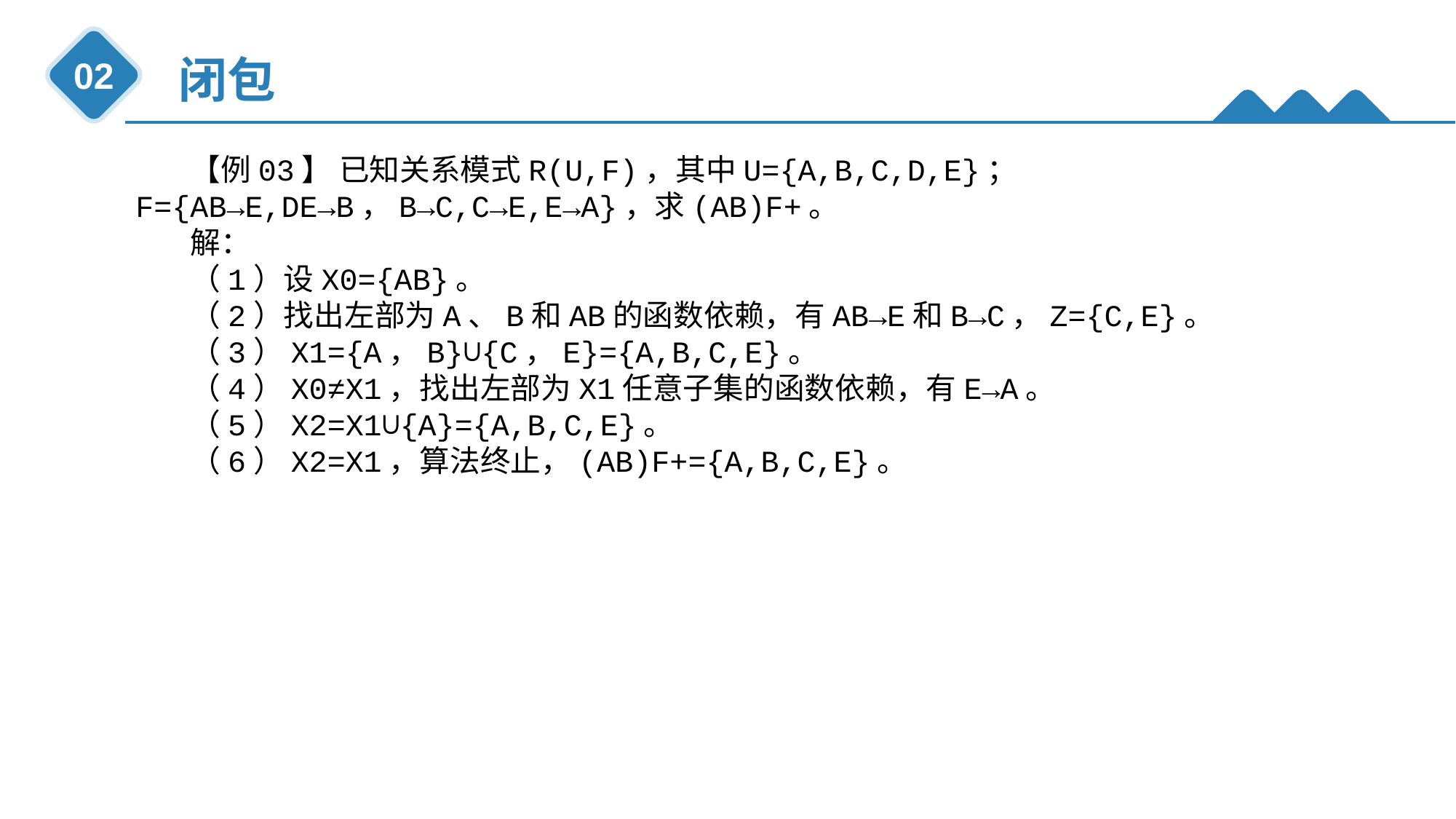

闭包
02

【例03】 已知关系模式R(U,F)，其中U={A,B,C,D,E}；F={AB→E,DE→B，B→C,C→E,E→A}，求(AB)F+。
解：
（1）设X0={AB}。
（2）找出左部为A、B和AB的函数依赖，有AB→E和B→C，Z={C,E}。
（3）X1={A，B}∪{C，E}={A,B,C,E}。
（4）X0≠X1，找出左部为X1任意子集的函数依赖，有E→A。
（5）X2=X1∪{A}={A,B,C,E}。
（6）X2=X1，算法终止，(AB)F+={A,B,C,E}。